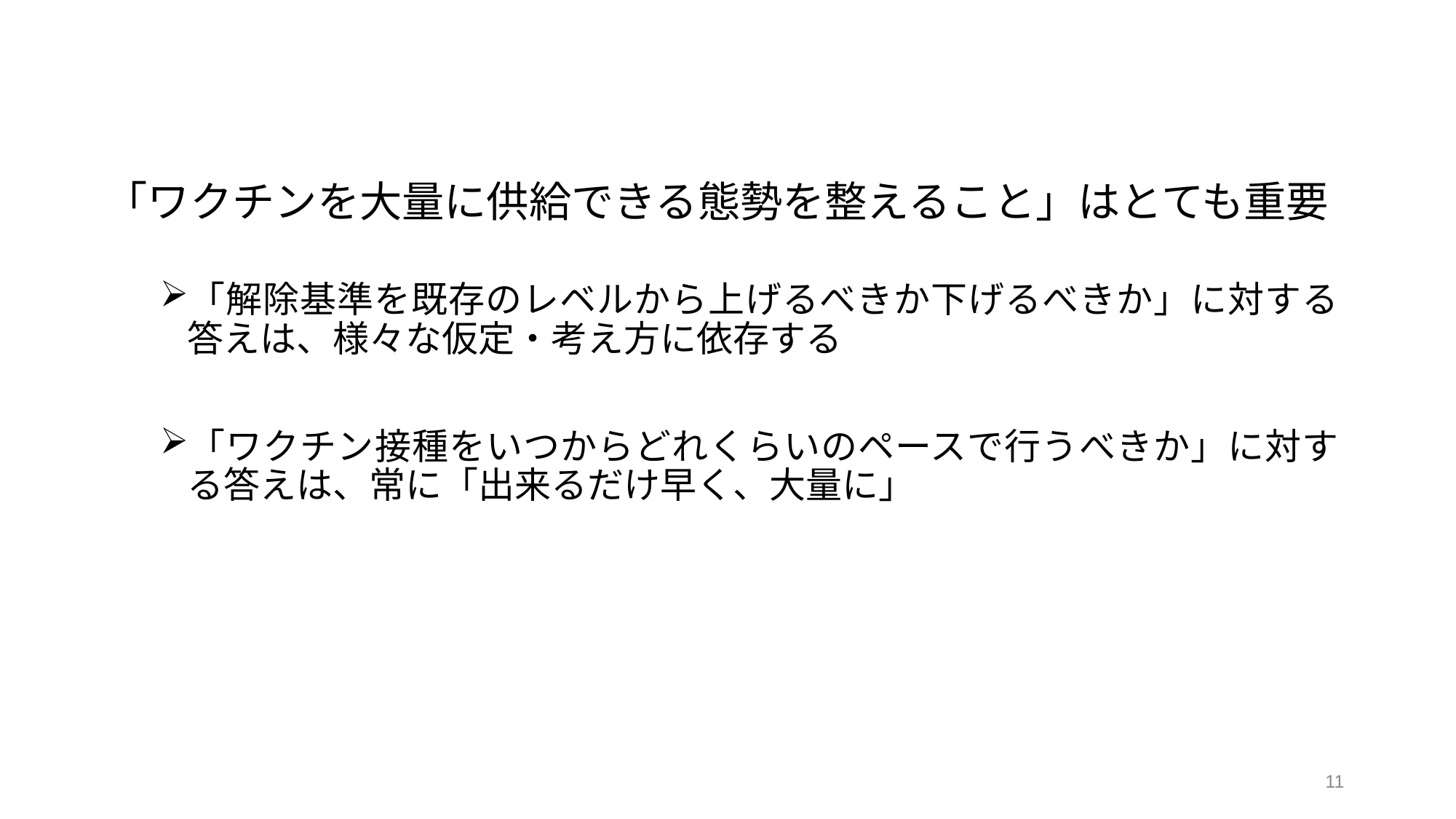

「ワクチンを大量に供給できる態勢を整えること」はとても重要

「解除基準を既存のレベルから上げるべきか下げるべきか」に対する答えは、様々な仮定・考え方に依存する

「ワクチン接種をいつからどれくらいのペースで行うべきか」に対する答えは、常に「出来るだけ早く、大量に」
11